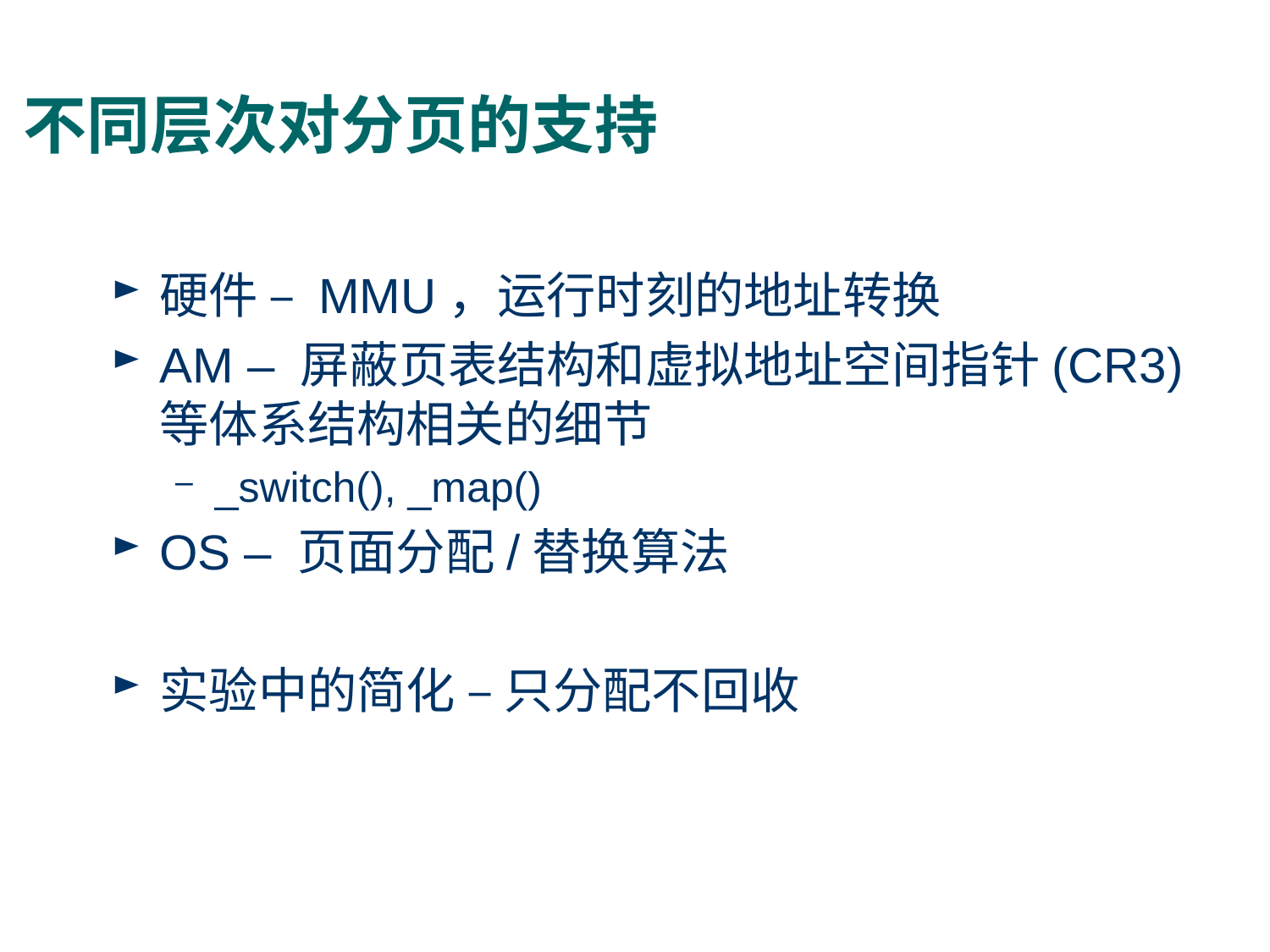

# 不同层次对分页的支持
硬件 – MMU，运行时刻的地址转换
AM – 屏蔽页表结构和虚拟地址空间指针(CR3)等体系结构相关的细节
_switch(), _map()
OS – 页面分配/替换算法

实验中的简化 – 只分配不回收